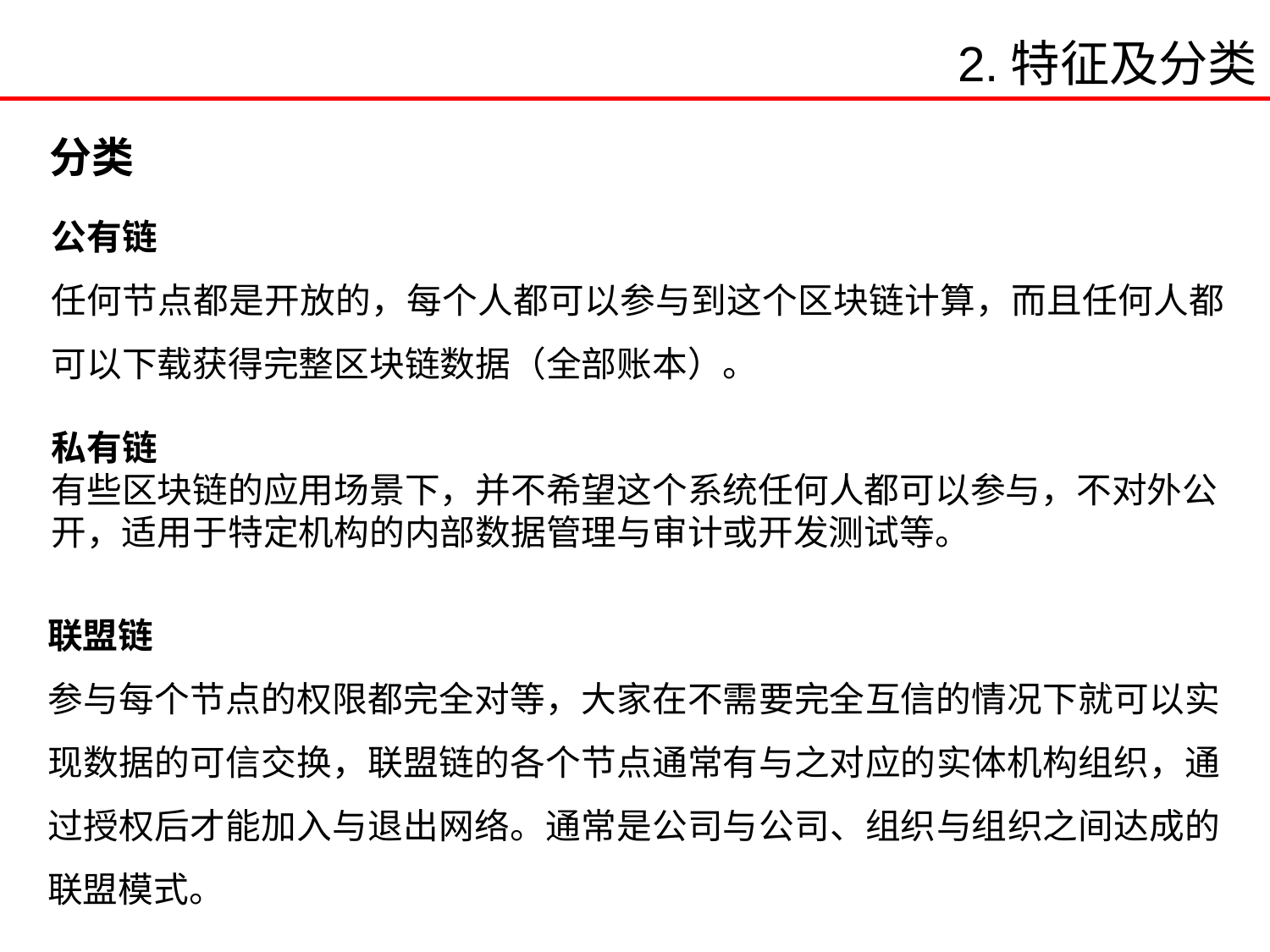

2.特征及分类
分类
公有链
任何节点都是开放的，每个人都可以参与到这个区块链计算，而且任何人都可以下载获得完整区块链数据（全部账本）。
私有链
有些区块链的应用场景下，并不希望这个系统任何人都可以参与，不对外公开，适用于特定机构的内部数据管理与审计或开发测试等。
联盟链
参与每个节点的权限都完全对等，大家在不需要完全互信的情况下就可以实现数据的可信交换，联盟链的各个节点通常有与之对应的实体机构组织，通过授权后才能加入与退出网络。通常是公司与公司、组织与组织之间达成的联盟模式。